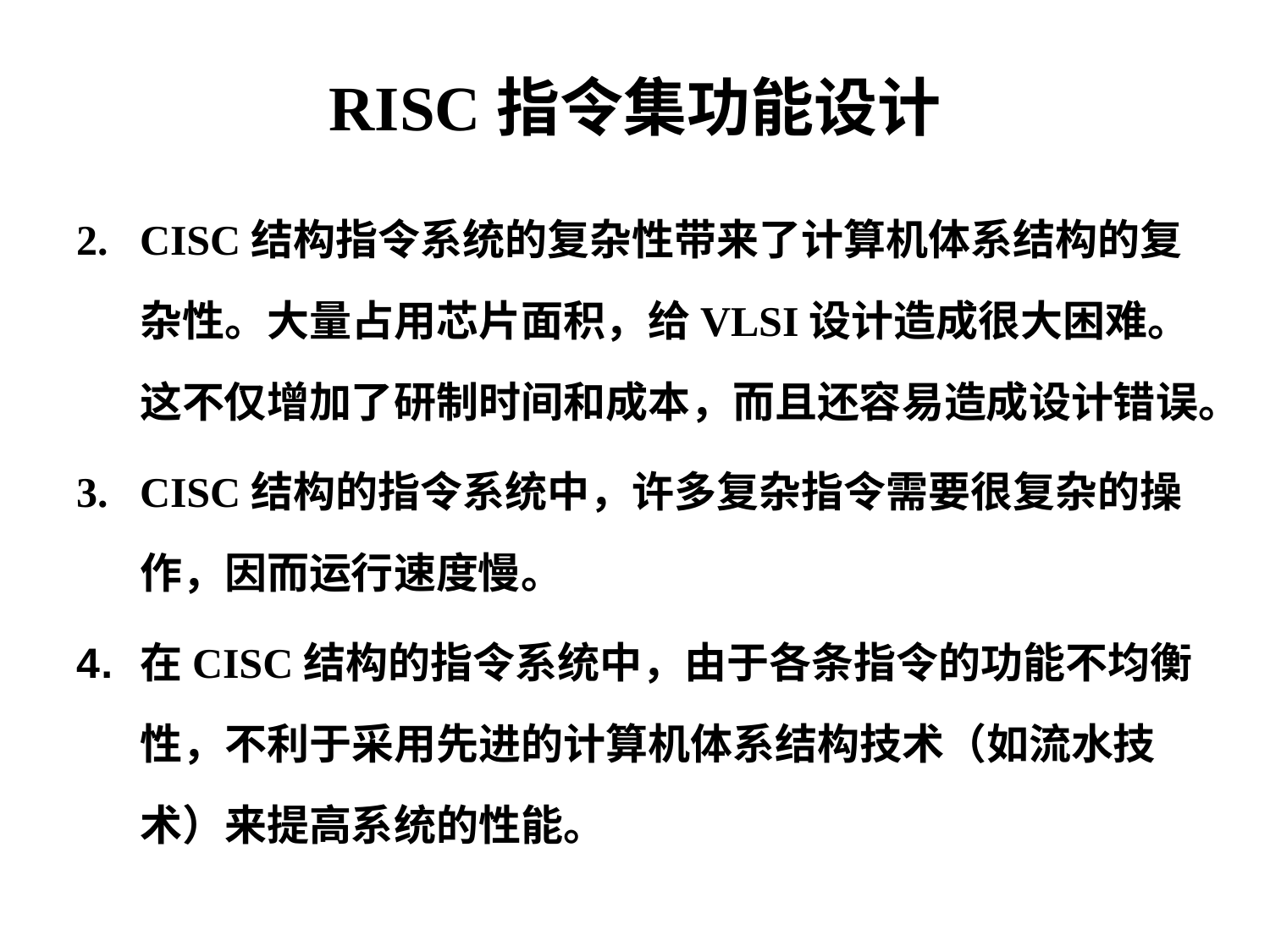

# RISC指令集功能设计
CISC结构指令系统的复杂性带来了计算机体系结构的复杂性。大量占用芯片面积，给VLSI设计造成很大困难。这不仅增加了研制时间和成本，而且还容易造成设计错误。
CISC结构的指令系统中，许多复杂指令需要很复杂的操作，因而运行速度慢。
在CISC结构的指令系统中，由于各条指令的功能不均衡性，不利于采用先进的计算机体系结构技术（如流水技术）来提高系统的性能。